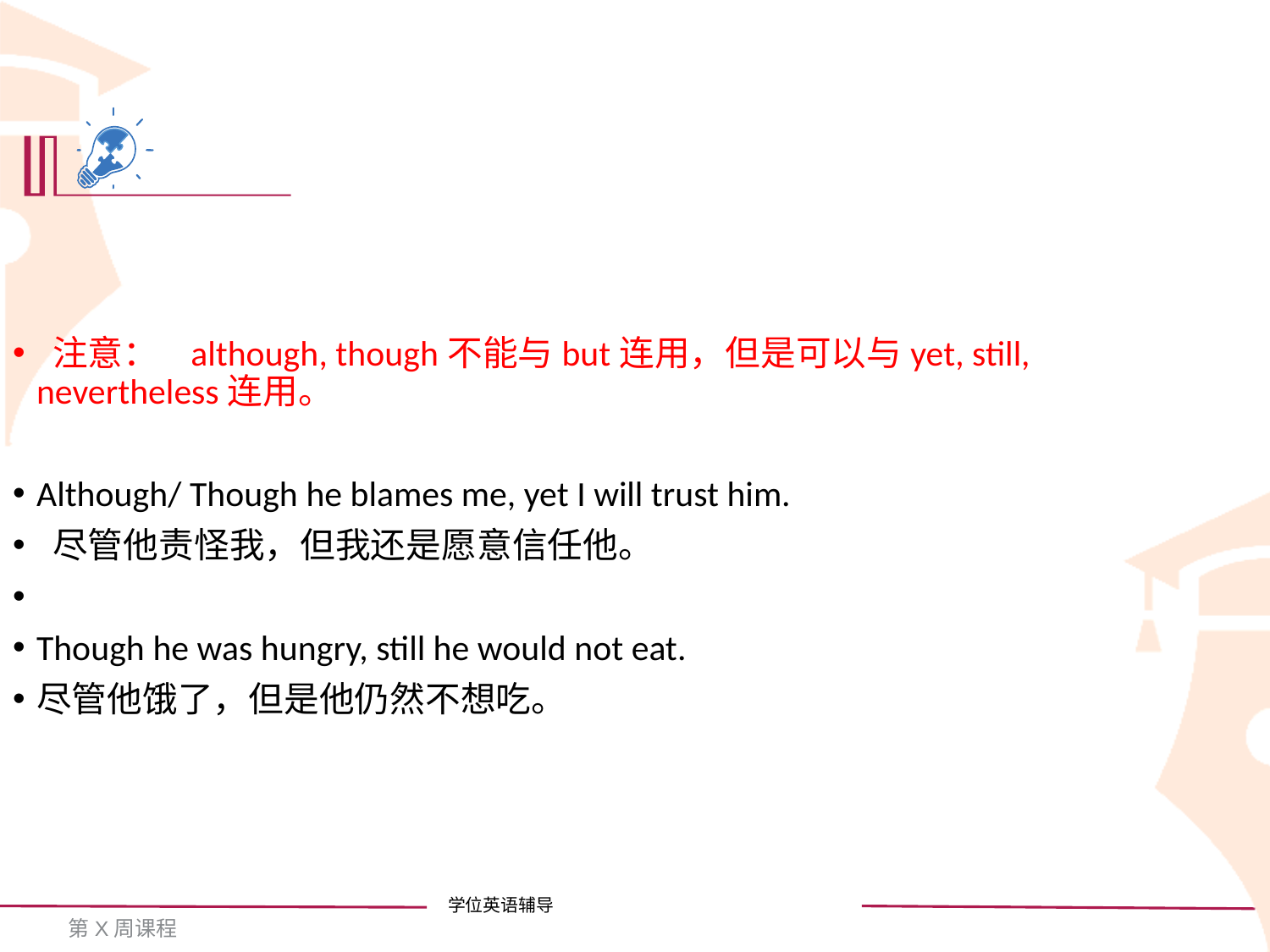

注意：   although, though不能与but连用，但是可以与yet, still, nevertheless连用。

Although/ Though he blames me, yet I will trust him.
 尽管他责怪我，但我还是愿意信任他。

Though he was hungry, still he would not eat.
尽管他饿了，但是他仍然不想吃。